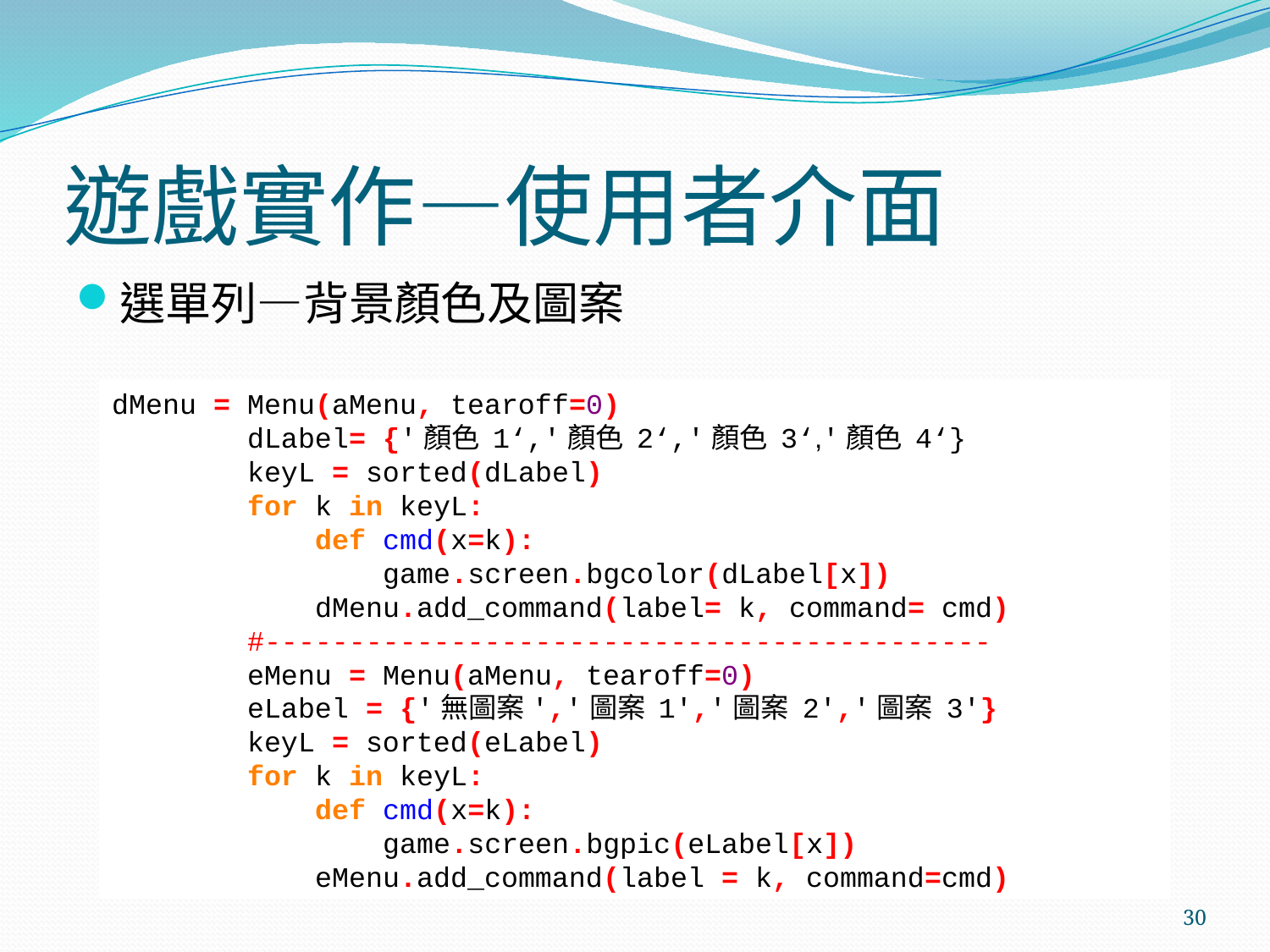

# 遊戲實作—使用者介面
選單列—背景顏色及圖案
dMenu = Menu(aMenu, tearoff=0)
        dLabel= {'顏色 1‘,'顏色 2‘,'顏色 3‘,'顏色 4‘}
        keyL = sorted(dLabel)
        for k in keyL:
            def cmd(x=k):
                game.screen.bgcolor(dLabel[x])
            dMenu.add_command(label= k, command= cmd)
        #-------------------------------------------
        eMenu = Menu(aMenu, tearoff=0)
        eLabel = {'無圖案','圖案 1','圖案 2','圖案 3'}
        keyL = sorted(eLabel)
        for k in keyL:
            def cmd(x=k):
                game.screen.bgpic(eLabel[x])
            eMenu.add_command(label = k, command=cmd)
30